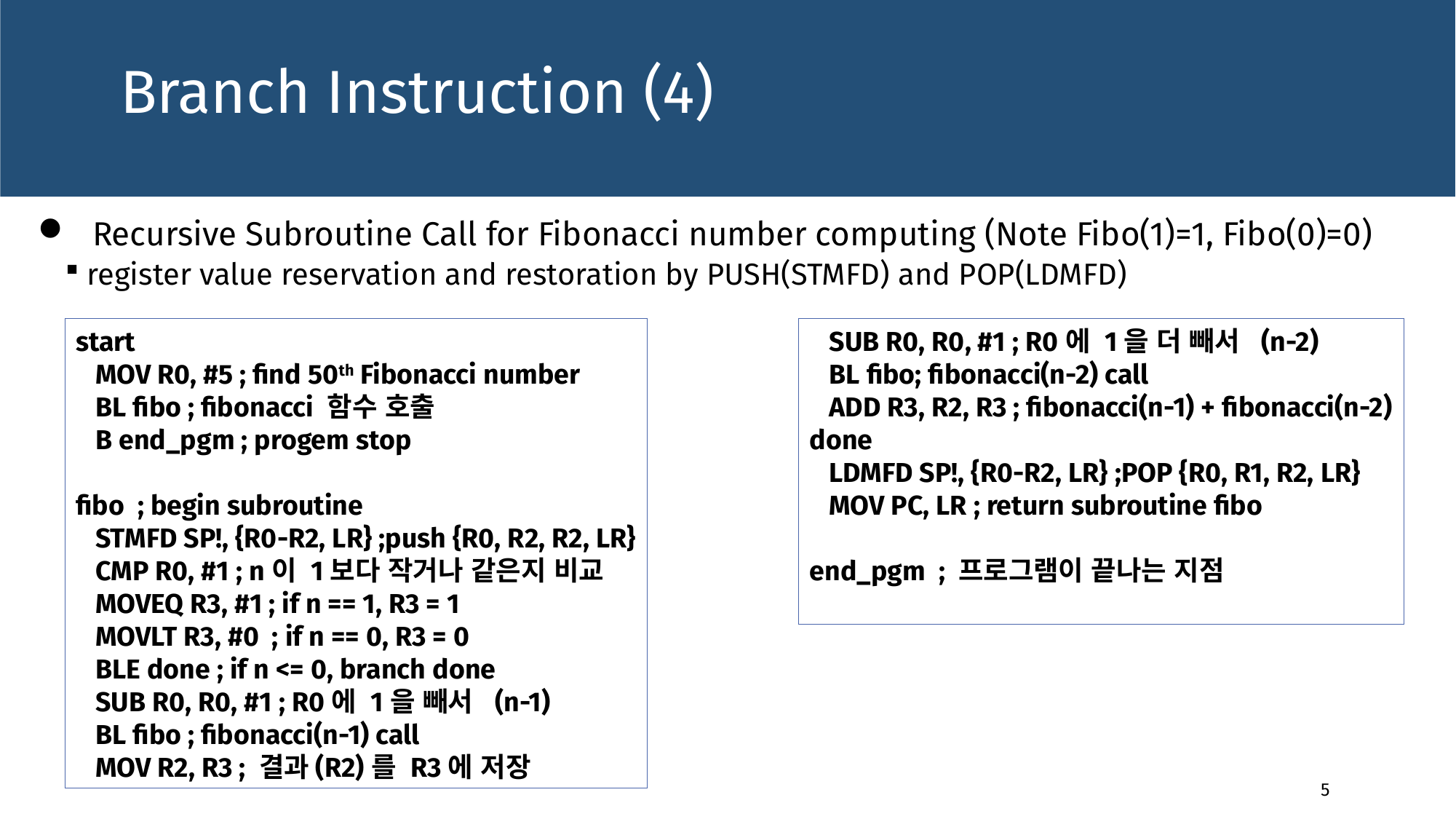

# Branch Instruction (4)
Recursive Subroutine Call for Fibonacci number computing (Note Fibo(1)=1, Fibo(0)=0)
register value reservation and restoration by PUSH(STMFD) and POP(LDMFD)
start
   MOV R0, #5 ; find 50th Fibonacci number
   BL fibo ; fibonacci 함수 호출
   B end_pgm ; progem stop
fibo  ; begin subroutine
   STMFD SP!, {R0-R2, LR} ;push {R0, R2, R2, LR}
   CMP R0, #1 ; n이 1보다 작거나 같은지 비교
   MOVEQ R3, #1 ; if n == 1, R3 = 1
   MOVLT R3, #0  ; if n == 0, R3 = 0
   BLE done ; if n <= 0, branch done
   SUB R0, R0, #1 ; R0에 1을 빼서  (n-1)
   BL fibo ; fibonacci(n-1) call
   MOV R2, R3 ; 결과(R2)를 R3에 저장
   SUB R0, R0, #1 ; R0에 1을 더 빼서  (n-2)
   BL fibo; fibonacci(n-2) call
   ADD R3, R2, R3 ; fibonacci(n-1) + fibonacci(n-2)
done
   LDMFD SP!, {R0-R2, LR} ;POP {R0, R1, R2, LR}
   MOV PC, LR ; return subroutine fibo
end_pgm  ; 프로그램이 끝나는 지점

5